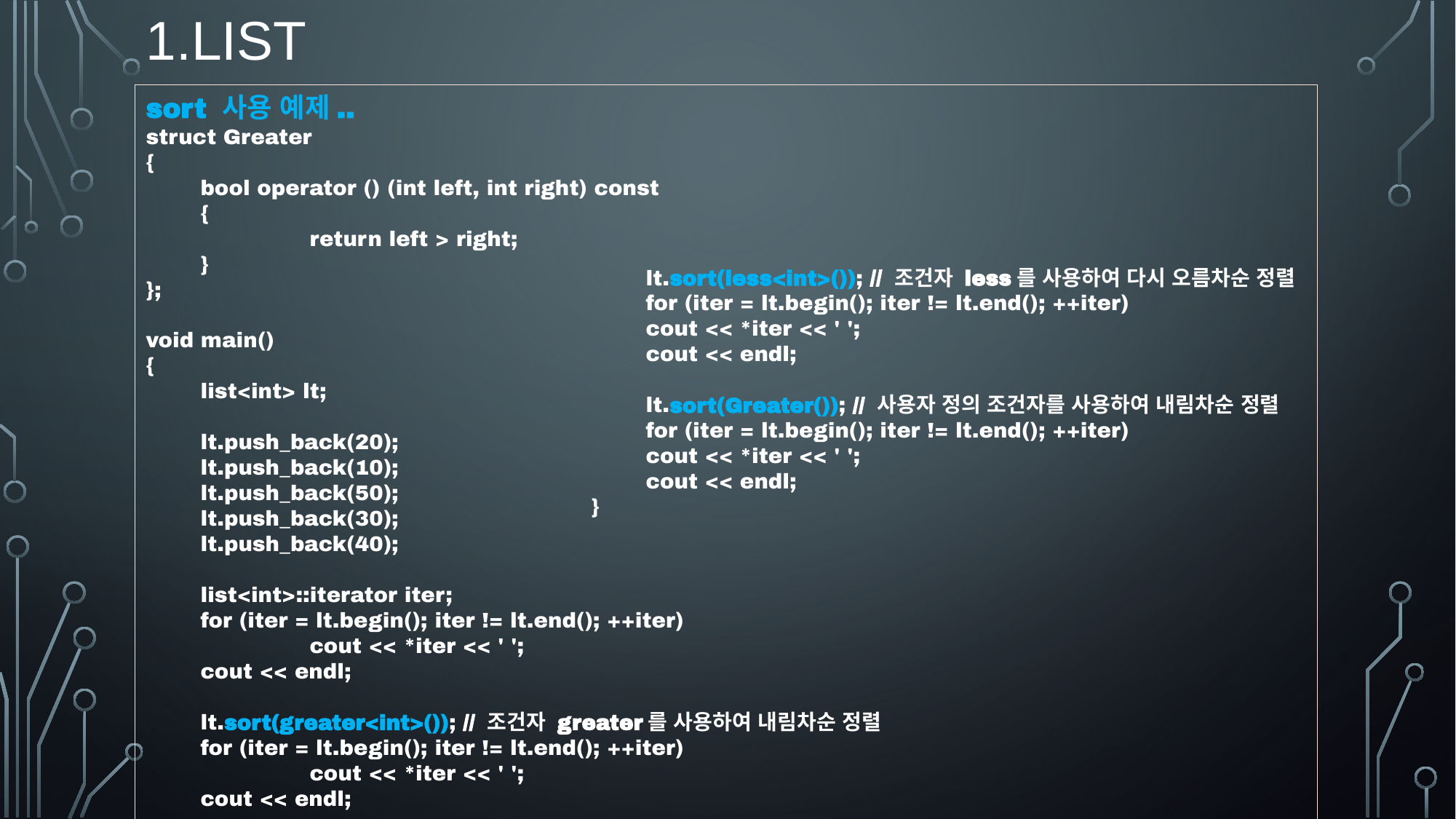

# 1.LIST
sort 사용 예제..
struct Greater
{
bool operator () (int left, int right) const
{
	return left > right;
}
};

void main()
{
list<int> lt;

lt.push_back(20);
lt.push_back(10);
lt.push_back(50);
lt.push_back(30);
lt.push_back(40);

list<int>::iterator iter;
for (iter = lt.begin(); iter != lt.end(); ++iter)
	cout << *iter << ' ';
cout << endl;

lt.sort(greater<int>()); // 조건자 greater를 사용하여 내림차순 정렬
for (iter = lt.begin(); iter != lt.end(); ++iter)
	cout << *iter << ' ';
cout << endl;

lt.sort(less<int>()); // 조건자 less를 사용하여 다시 오름차순 정렬
for (iter = lt.begin(); iter != lt.end(); ++iter)
cout << *iter << ' ';
cout << endl;

lt.sort(Greater()); // 사용자 정의 조건자를 사용하여 내림차순 정렬
for (iter = lt.begin(); iter != lt.end(); ++iter)
cout << *iter << ' ';
cout << endl;
}